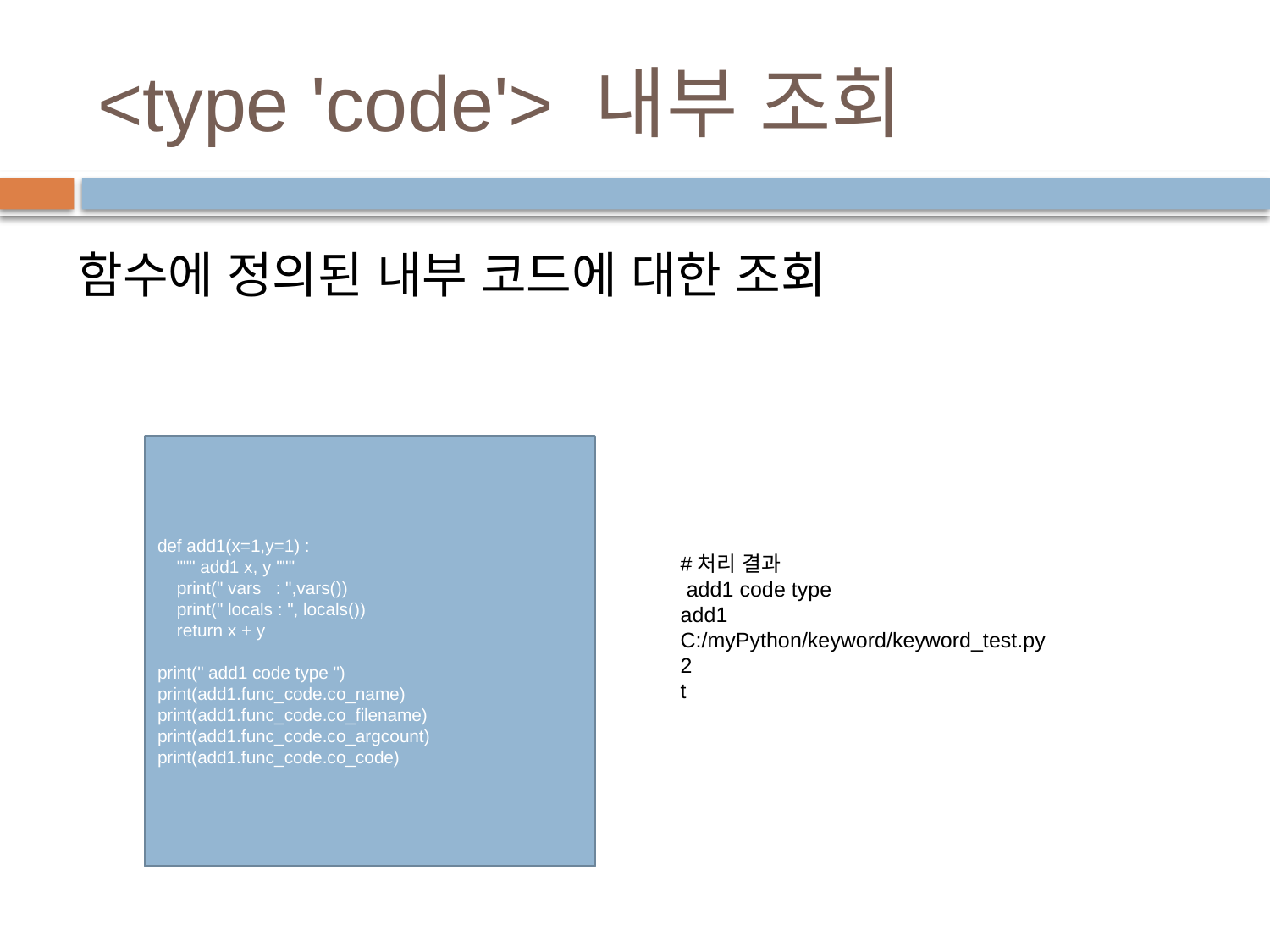

# <type 'code'> 내부 조회
함수에 정의된 내부 코드에 대한 조회
def add1(x=1,y=1) :
    """ add1 x, y """
    print(" vars   : ",vars())
    print(" locals : ", locals())
    return x + y

print(" add1 code type ")
print(add1.func_code.co_name)
print(add1.func_code.co_filename)
print(add1.func_code.co_argcount)
print(add1.func_code.co_code)
#처리 결과
 add1 code type
add1
C:/myPython/keyword/keyword_test.py
2
t